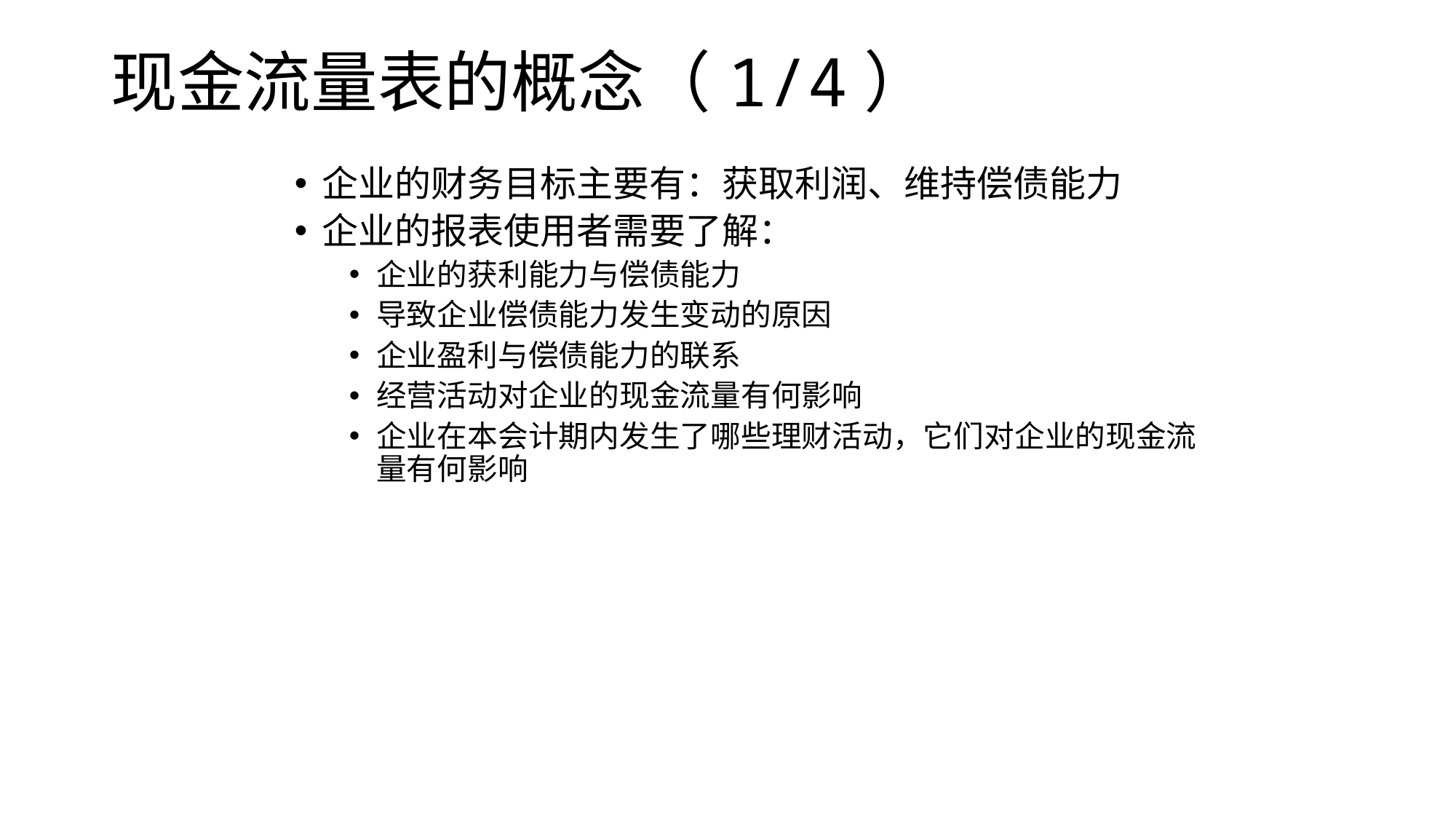

# 现金流量表的概念（1/4）
企业的财务目标主要有：获取利润、维持偿债能力
企业的报表使用者需要了解：
企业的获利能力与偿债能力
导致企业偿债能力发生变动的原因
企业盈利与偿债能力的联系
经营活动对企业的现金流量有何影响
企业在本会计期内发生了哪些理财活动，它们对企业的现金流量有何影响
2023/3/30
10